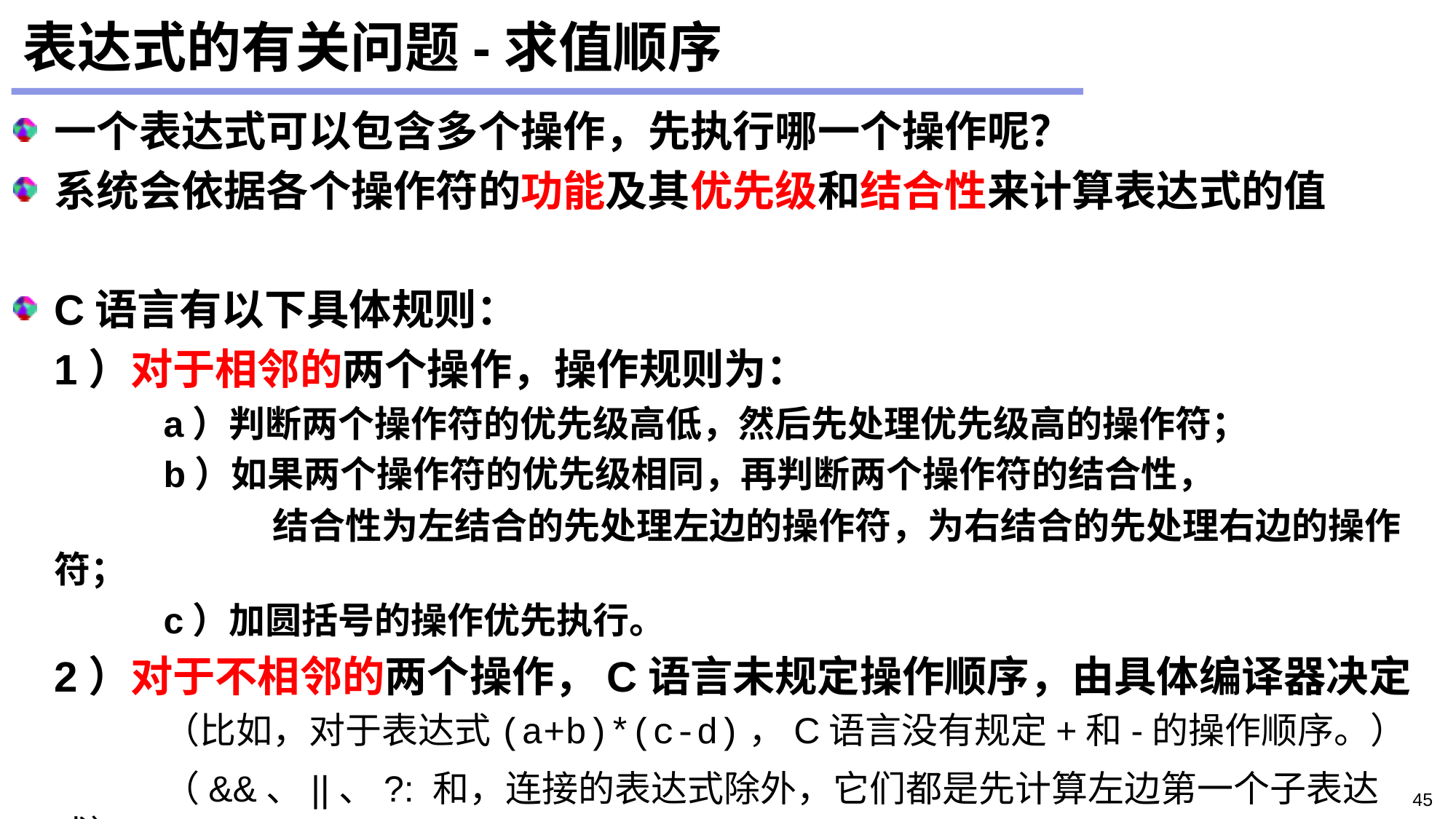

# 表达式的有关问题-求值顺序
一个表达式可以包含多个操作，先执行哪一个操作呢？
系统会依据各个操作符的功能及其优先级和结合性来计算表达式的值

C语言有以下具体规则：
	1）对于相邻的两个操作，操作规则为：
		a）判断两个操作符的优先级高低，然后先处理优先级高的操作符；
		b）如果两个操作符的优先级相同，再判断两个操作符的结合性，
			结合性为左结合的先处理左边的操作符，为右结合的先处理右边的操作符；
		c）加圆括号的操作优先执行。
	2）对于不相邻的两个操作，C语言未规定操作顺序，由具体编译器决定
		（比如，对于表达式(a+b)*(c-d)，C语言没有规定+和-的操作顺序。）
		（&&、||、?: 和，连接的表达式除外，它们都是先计算左边第一个子表达式）

45